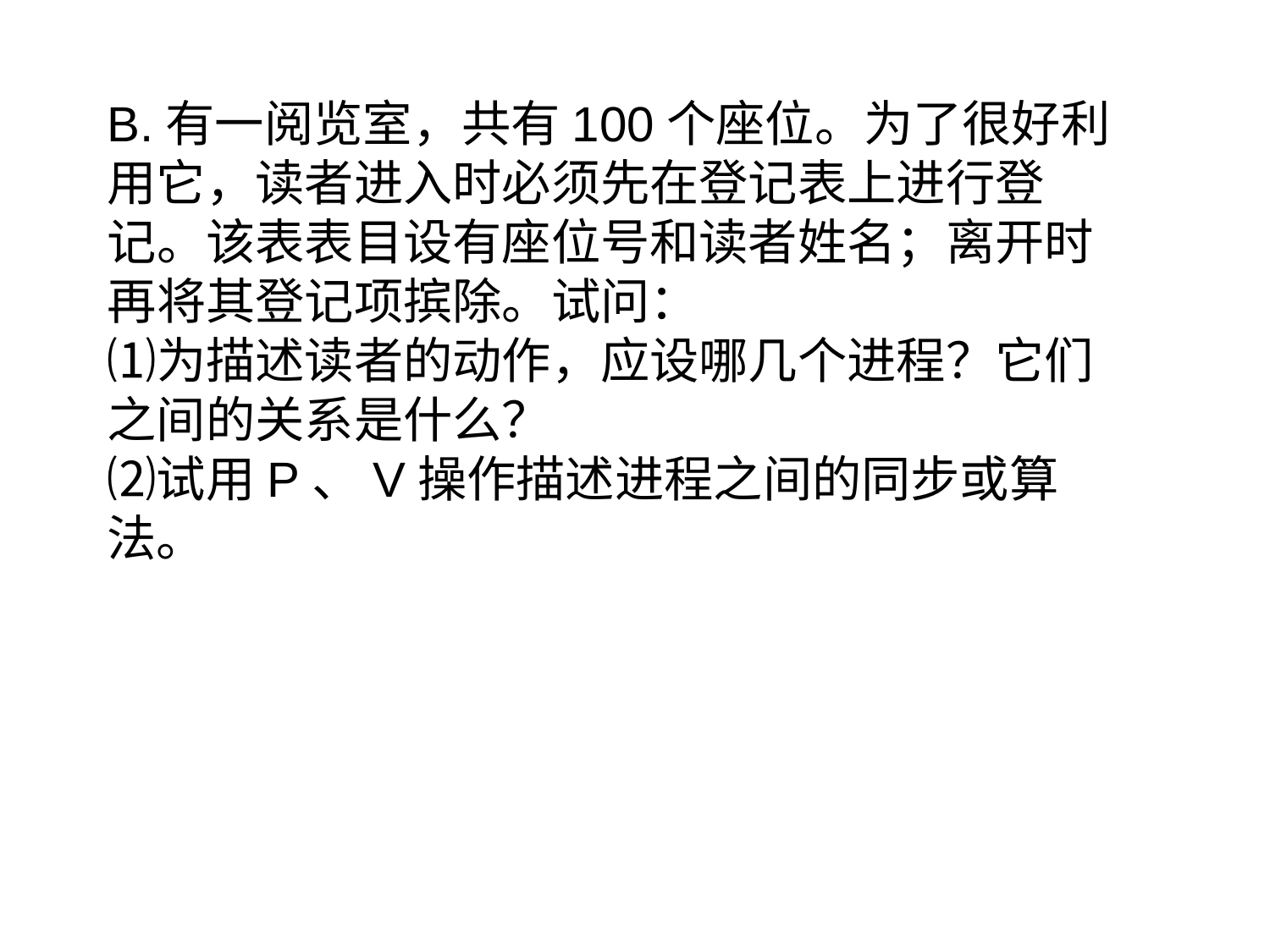

B.有一阅览室，共有100个座位。为了很好利用它，读者进入时必须先在登记表上进行登记。该表表目设有座位号和读者姓名；离开时再将其登记项摈除。试问：
⑴为描述读者的动作，应设哪几个进程？它们之间的关系是什么？
⑵试用P、V操作描述进程之间的同步或算法。